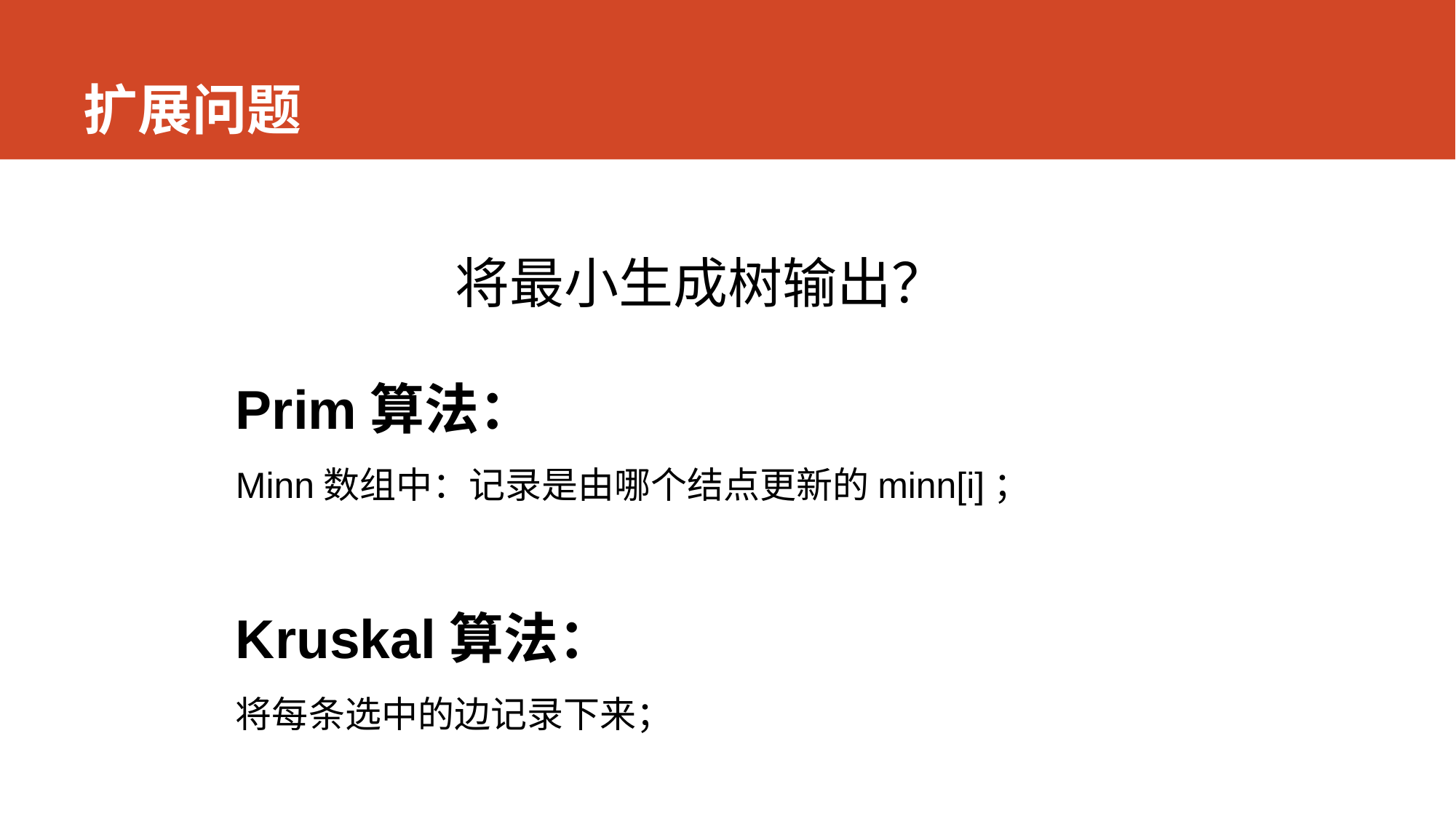

# 扩展问题
将最小生成树输出？
Prim算法：
Minn数组中：记录是由哪个结点更新的minn[i]；

Kruskal算法：
将每条选中的边记录下来；